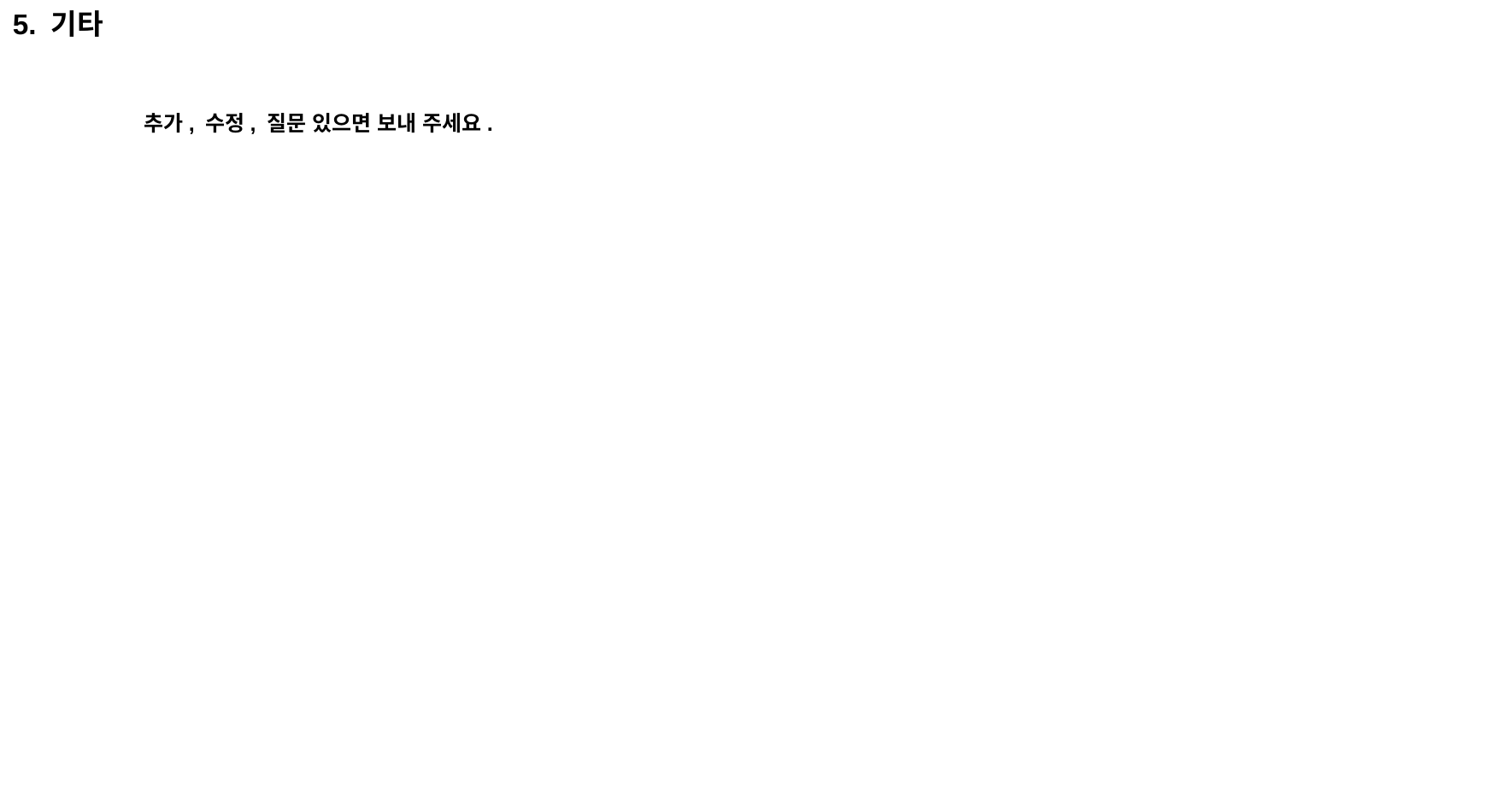

5. 기타
추가, 수정, 질문 있으면 보내 주세요.